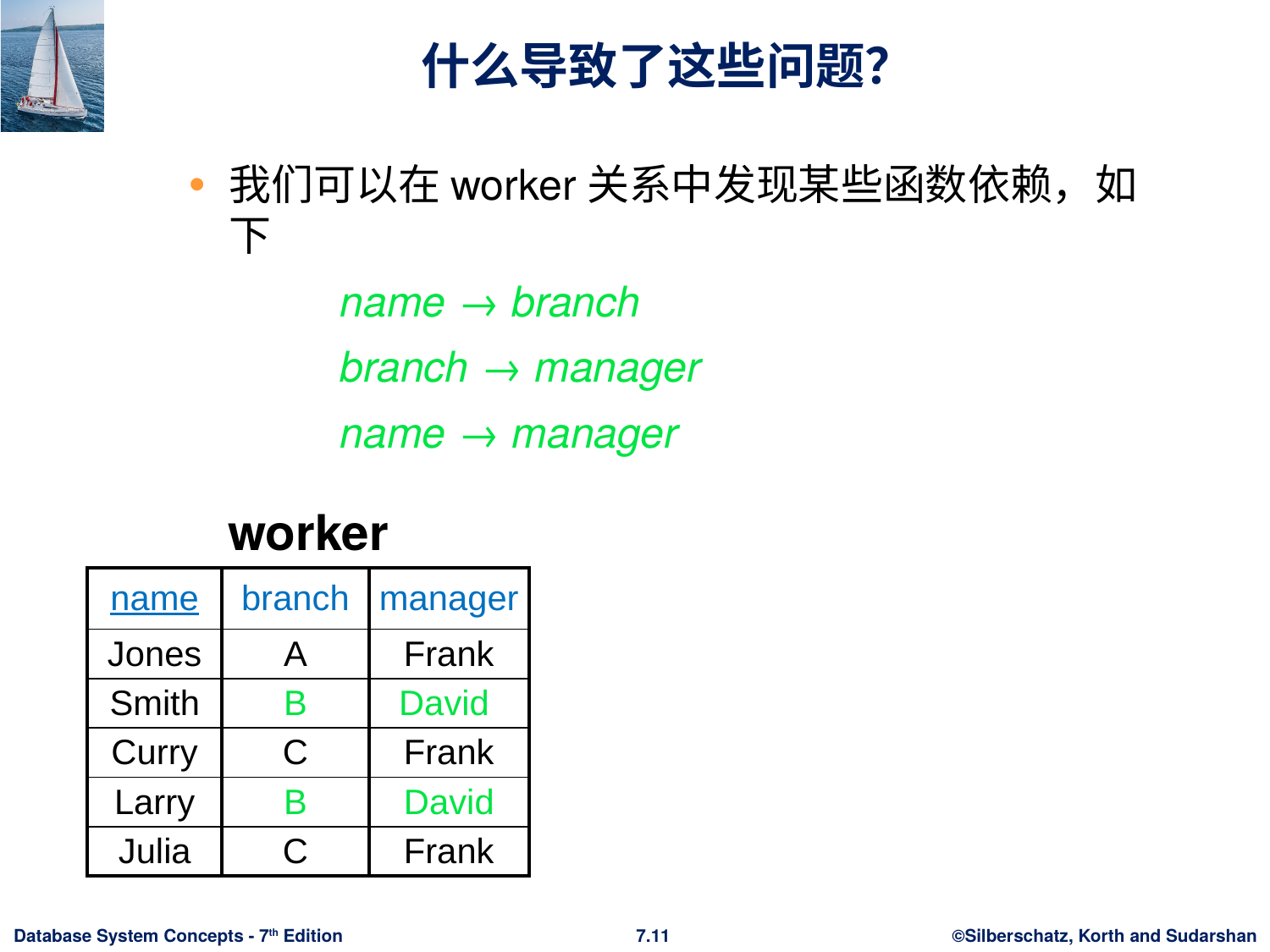

# 什么导致了这些问题？
我们可以在worker关系中发现某些函数依赖，如下
name → branch
branch → manager
name → manager
worker
| name | branch | manager |
| --- | --- | --- |
| Jones | A | Frank |
| Smith | B | David |
| Curry | C | Frank |
| Larry | B | David |
| Julia | C | Frank |